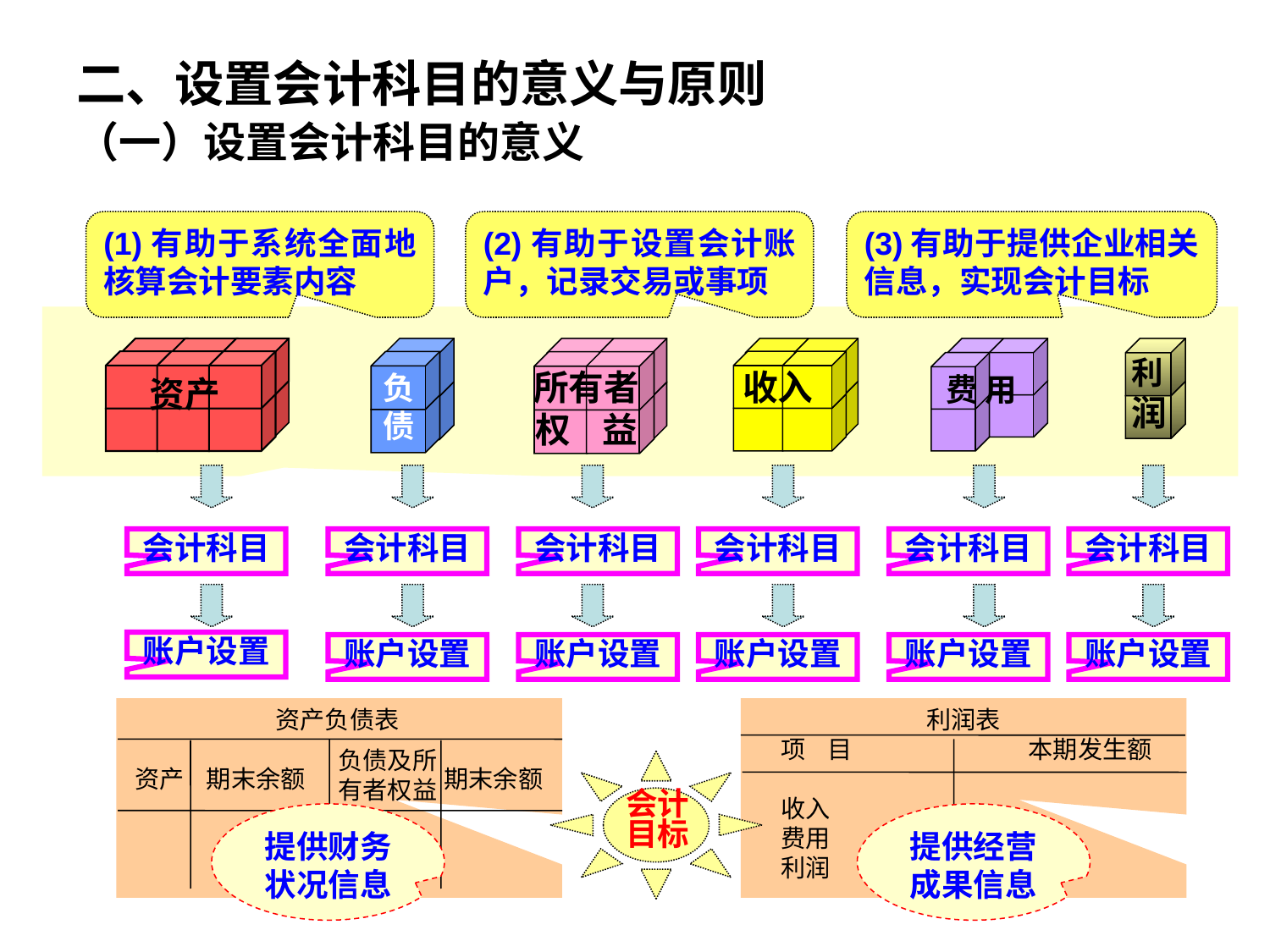

二、设置会计科目的意义与原则
（一）设置会计科目的意义
(1)有助于系统全面地核算会计要素内容
(2)有助于设置会计账户，记录交易或事项
(3)有助于提供企业相关信息，实现会计目标

资产

负债

所有者
权    益

收入

费 用

利润

会计科目
会计科目
会计科目
会计科目
会计科目
会计科目

账户设置
账户设置
账户设置
账户设置
账户设置
账户设置
资产负债表

资产    期末余额    	          期末余额

负债及所有者权益

利润表
    项    目                                本期发生额

    收入
    费用
    利润

会计目标
提供财务状况信息
提供经营成果信息

7